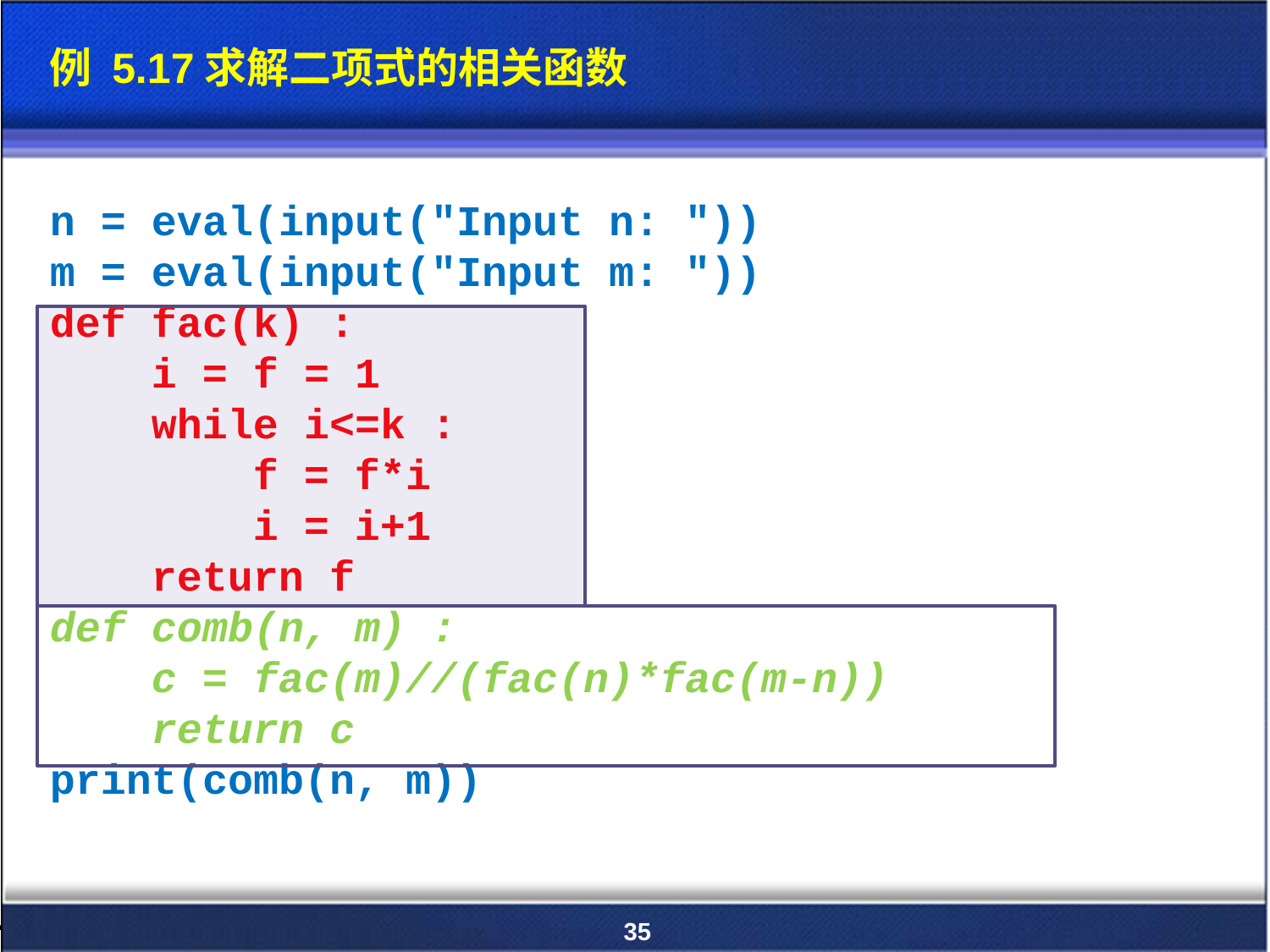

例 5.17求解二项式的相关函数

n = eval(input("Input n: "))
m = eval(input("Input m: "))
def fac(k) :
    i = f = 1
    while i<=k :
        f = f*i
        i = i+1
    return f
def comb(n, m) :
    c = fac(m)//(fac(n)*fac(m-n))
    return c
print(comb(n, m))

35